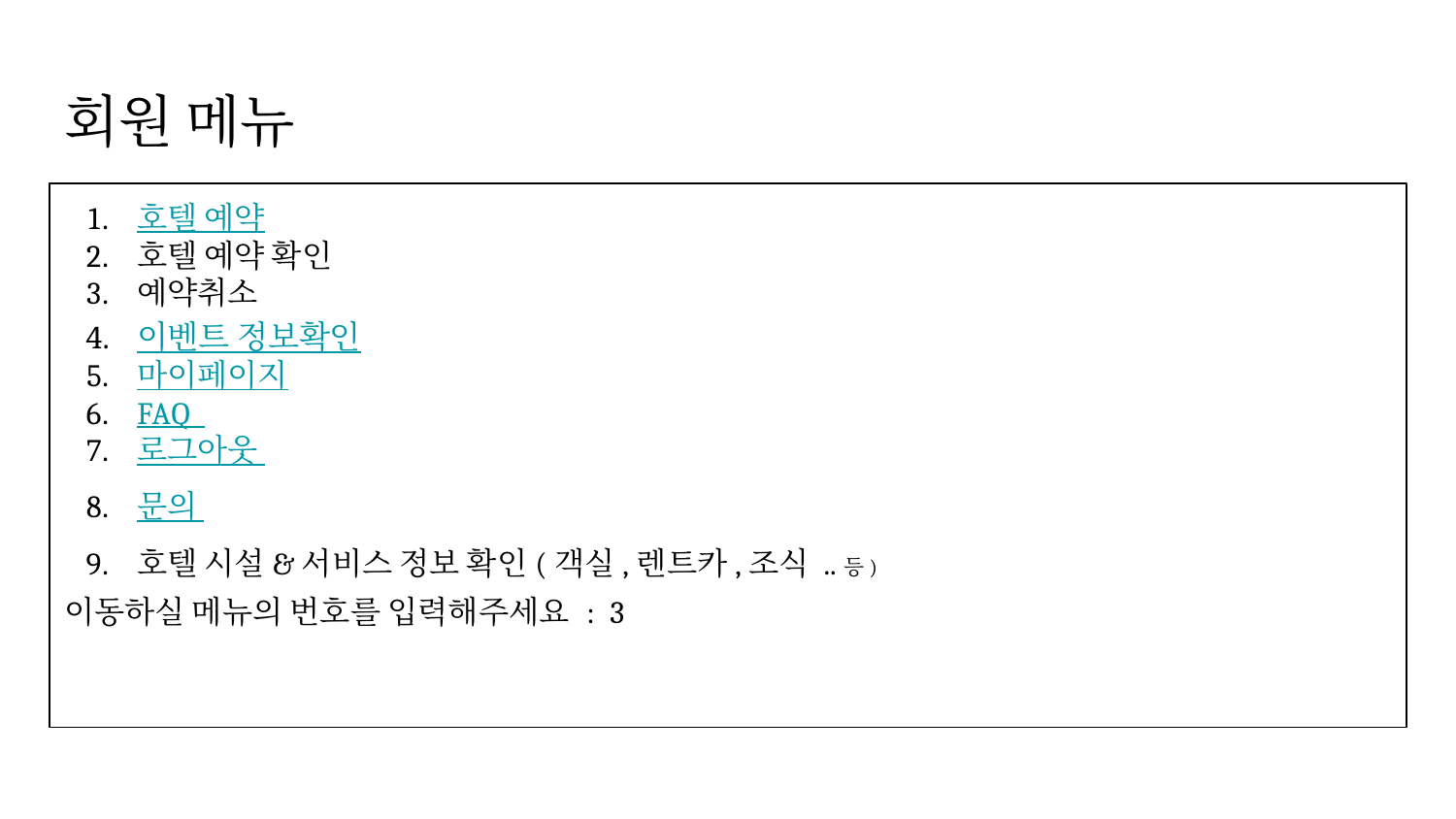

# 회원 메뉴
호텔 예약
호텔 예약 확인
예약취소
이벤트 정보확인
마이페이지
FAQ
로그아웃
문의
호텔 시설&서비스 정보 확인(객실,렌트카,조식 ..등)
이동하실 메뉴의 번호를 입력해주세요 :  3